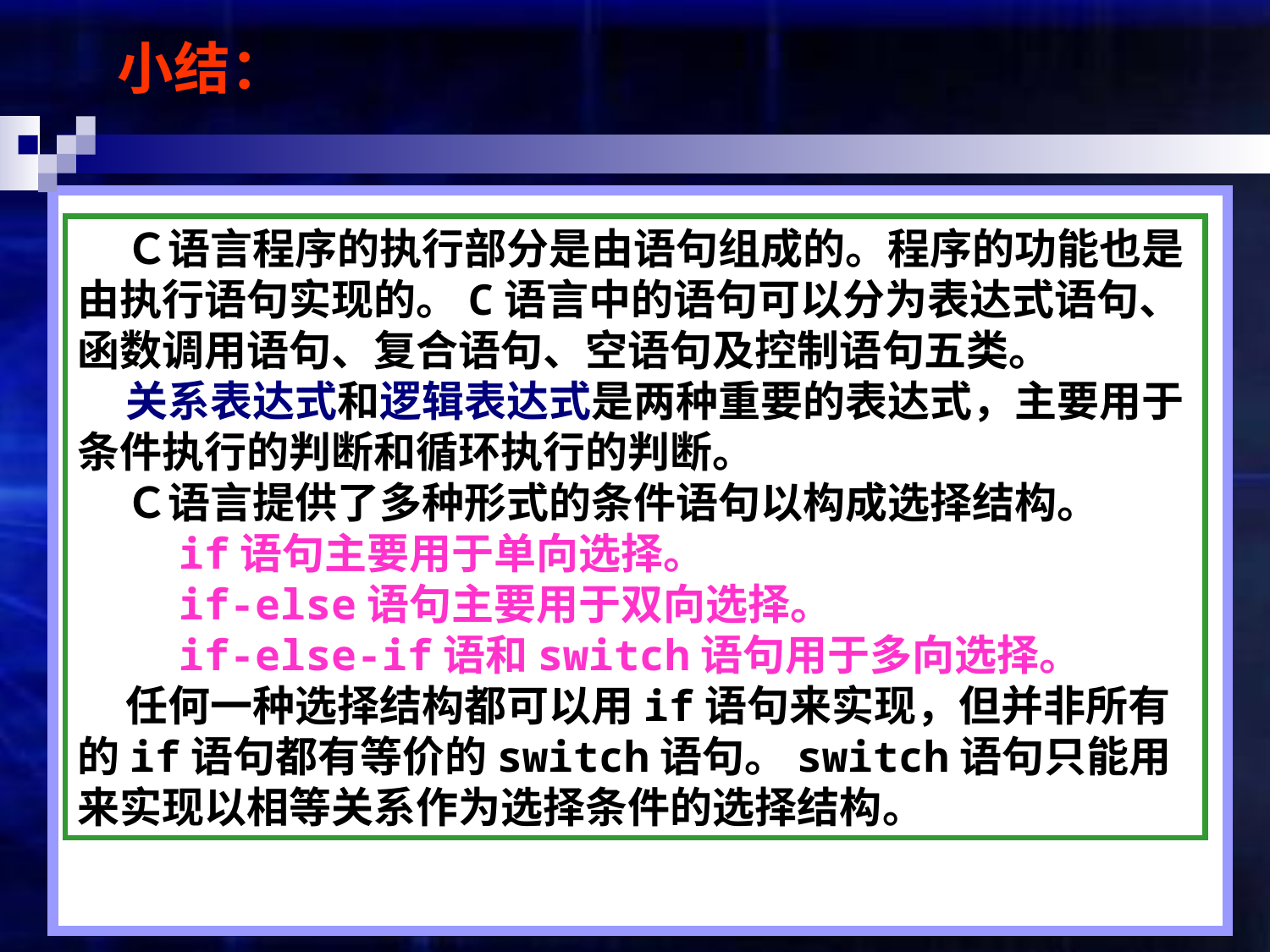

小结：
    Ｃ语言程序的执行部分是由语句组成的。程序的功能也是由执行语句实现的。C语言中的语句可以分为表达式语句、函数调用语句、复合语句、空语句及控制语句五类。
    关系表达式和逻辑表达式是两种重要的表达式，主要用于条件执行的判断和循环执行的判断。
    Ｃ语言提供了多种形式的条件语句以构成选择结构。
    if语句主要用于单向选择。
    if-else语句主要用于双向选择。
    if-else-if语和switch语句用于多向选择。
    任何一种选择结构都可以用if语句来实现，但并非所有的if语句都有等价的switch语句。switch语句只能用来实现以相等关系作为选择条件的选择结构。